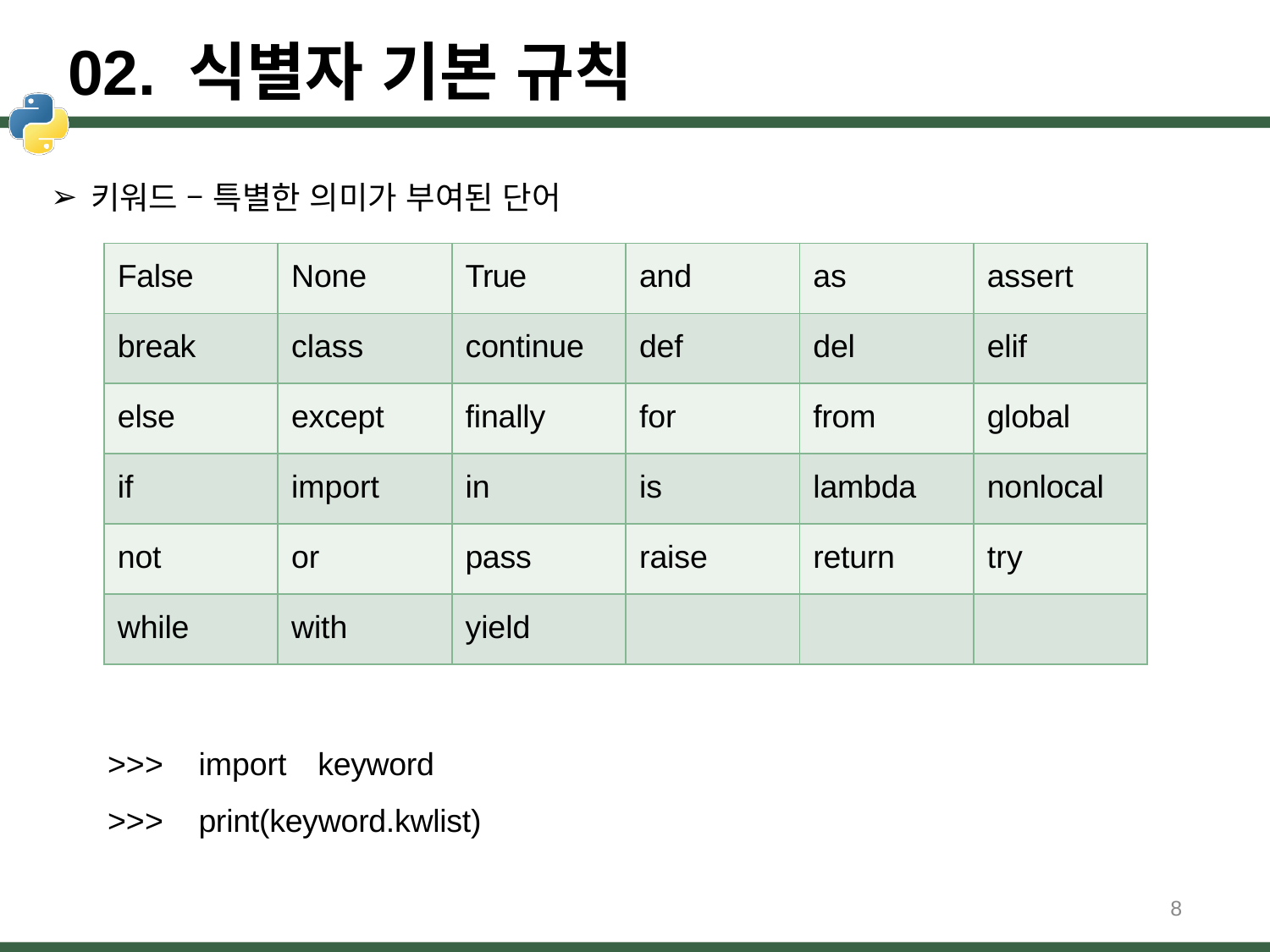

# 02. 식별자 기본 규칙

키워드 – 특별한 의미가 부여된 단어
| False | None | True | and | as | assert |
| --- | --- | --- | --- | --- | --- |
| break | class | continue | def | del | elif |
| else | except | finally | for | from | global |
| if | import | in | is | lambda | nonlocal |
| not | or | pass | raise | return | try |
| while | with | yield |  |  |  |
>>>	import	keyword
>>>	print(keyword.kwlist)
8